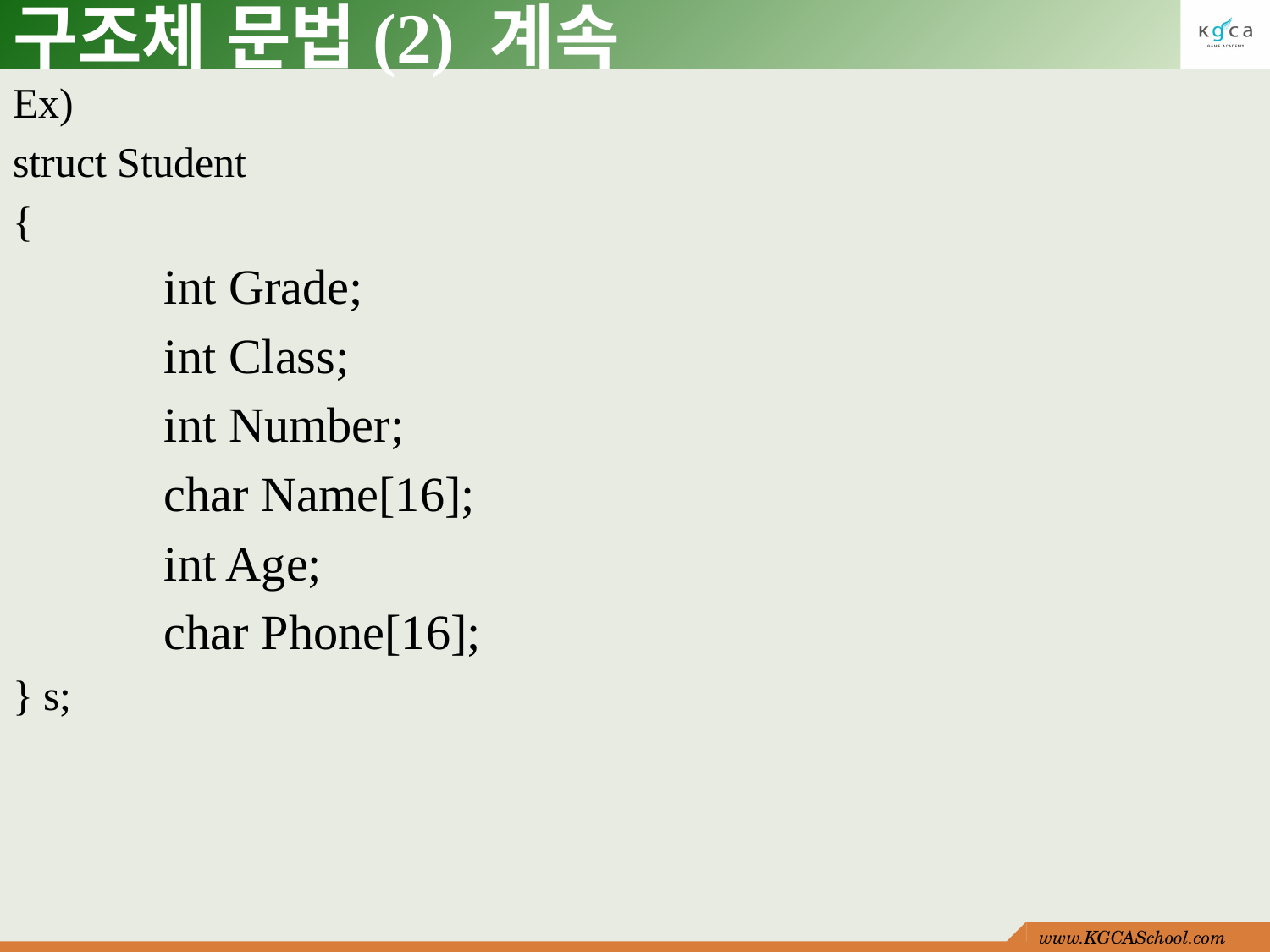

# 구조체 문법(2) 계속
Ex)
struct Student
{
  int Grade;
  int Class;
  int Number;
  char Name[16];
  int Age;
  char Phone[16];
} s;